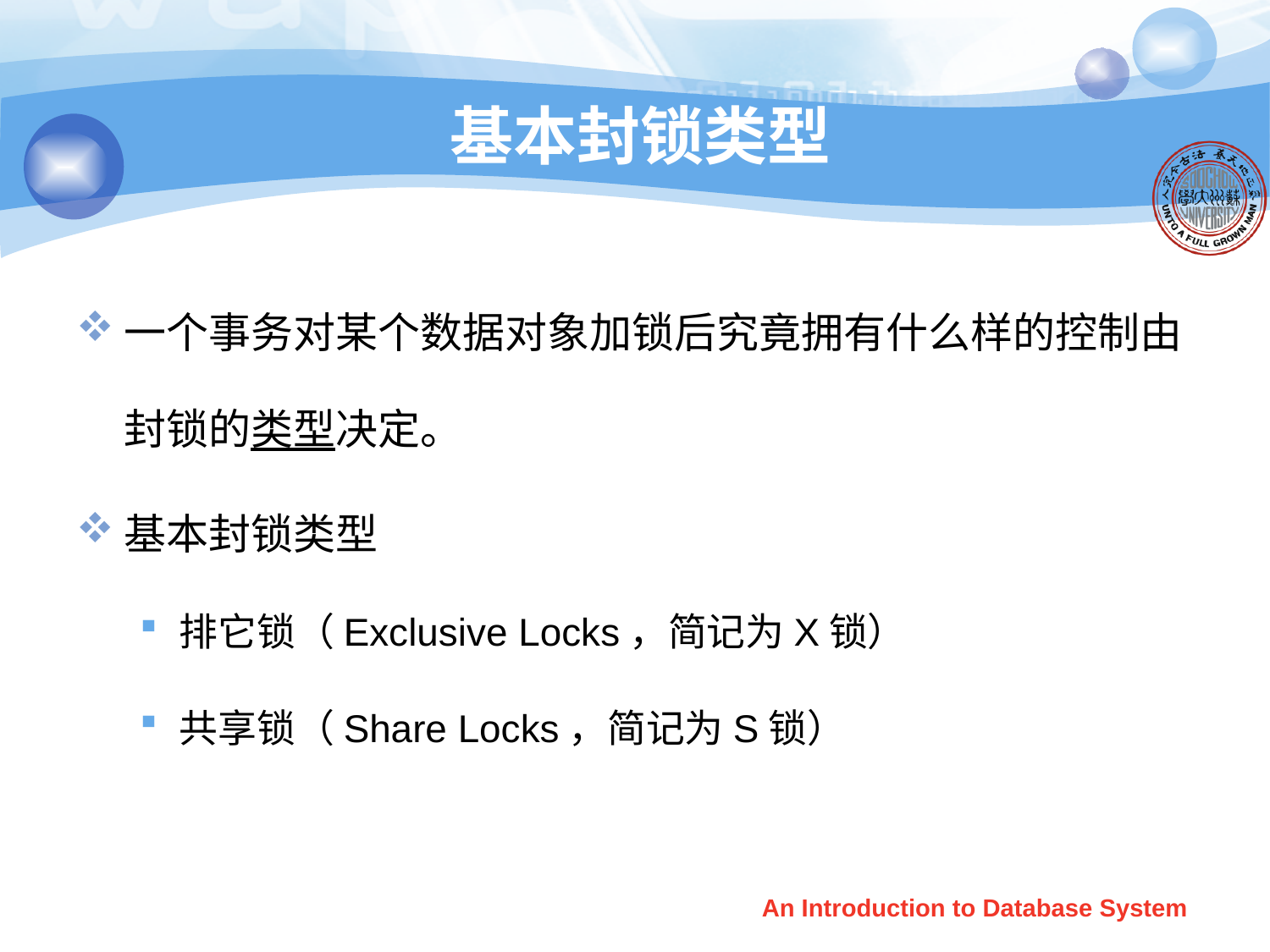

# 基本封锁类型
一个事务对某个数据对象加锁后究竟拥有什么样的控制由封锁的类型决定。
基本封锁类型
排它锁（Exclusive Locks，简记为X锁）
共享锁（Share Locks，简记为S锁）
An Introduction to Database System